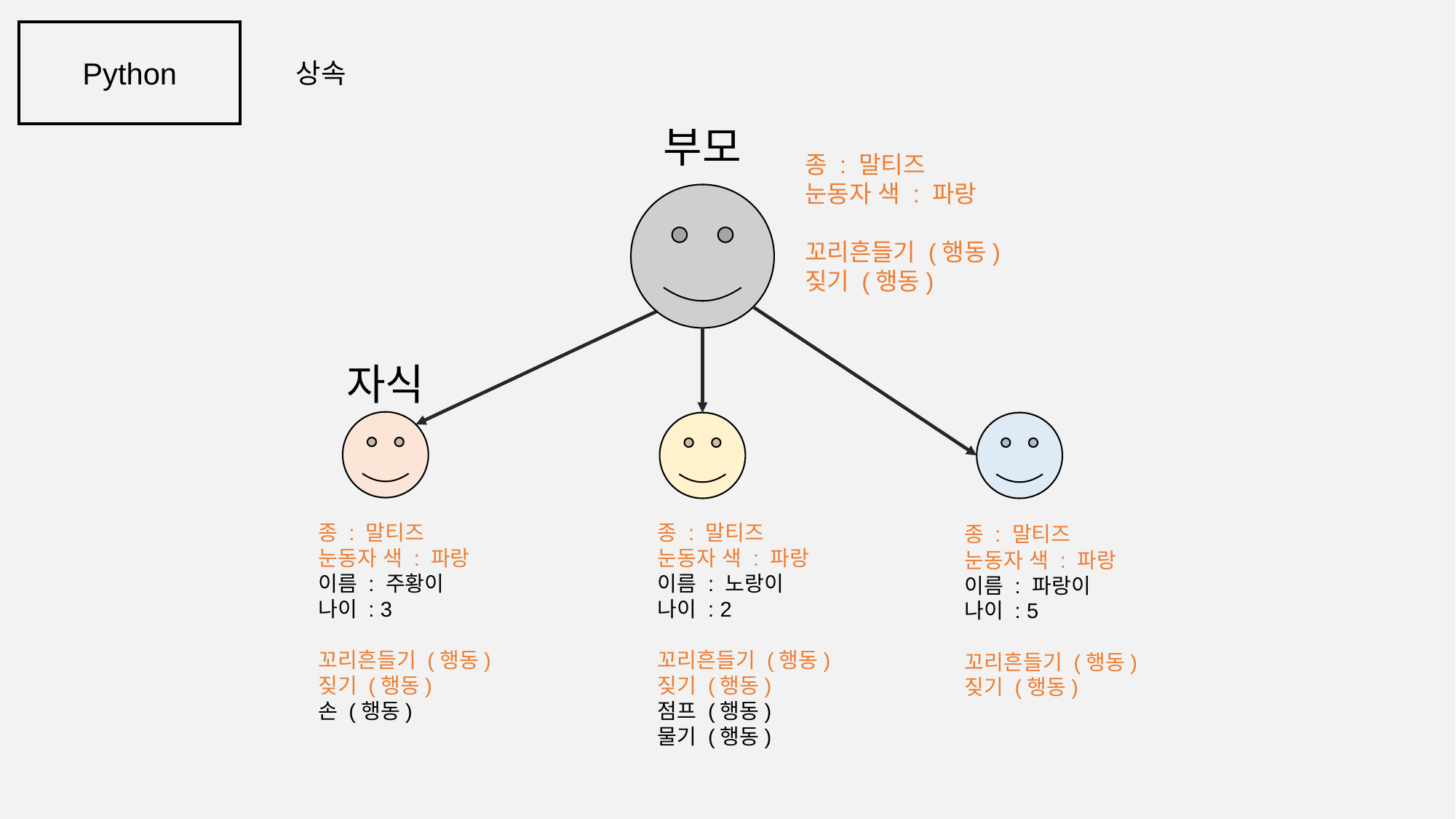

Python
상속
부모
종 : 말티즈
눈동자 색 : 파랑

꼬리흔들기 (행동)
짖기 (행동)

자식
   '"

종 : 말티즈
눈동자 색 : 파랑
이름 : 파랑이
나이 : 5

꼬리흔들기 (행동)
짖기 (행동)
종 : 말티즈
눈동자 색 : 파랑
이름 : 주황이
나이 : 3

꼬리흔들기 (행동)
짖기 (행동)
손 (행동)
종 : 말티즈
눈동자 색 : 파랑
이름 : 노랑이
나이 : 2

꼬리흔들기 (행동)
짖기 (행동)
점프 (행동)
물기 (행동)